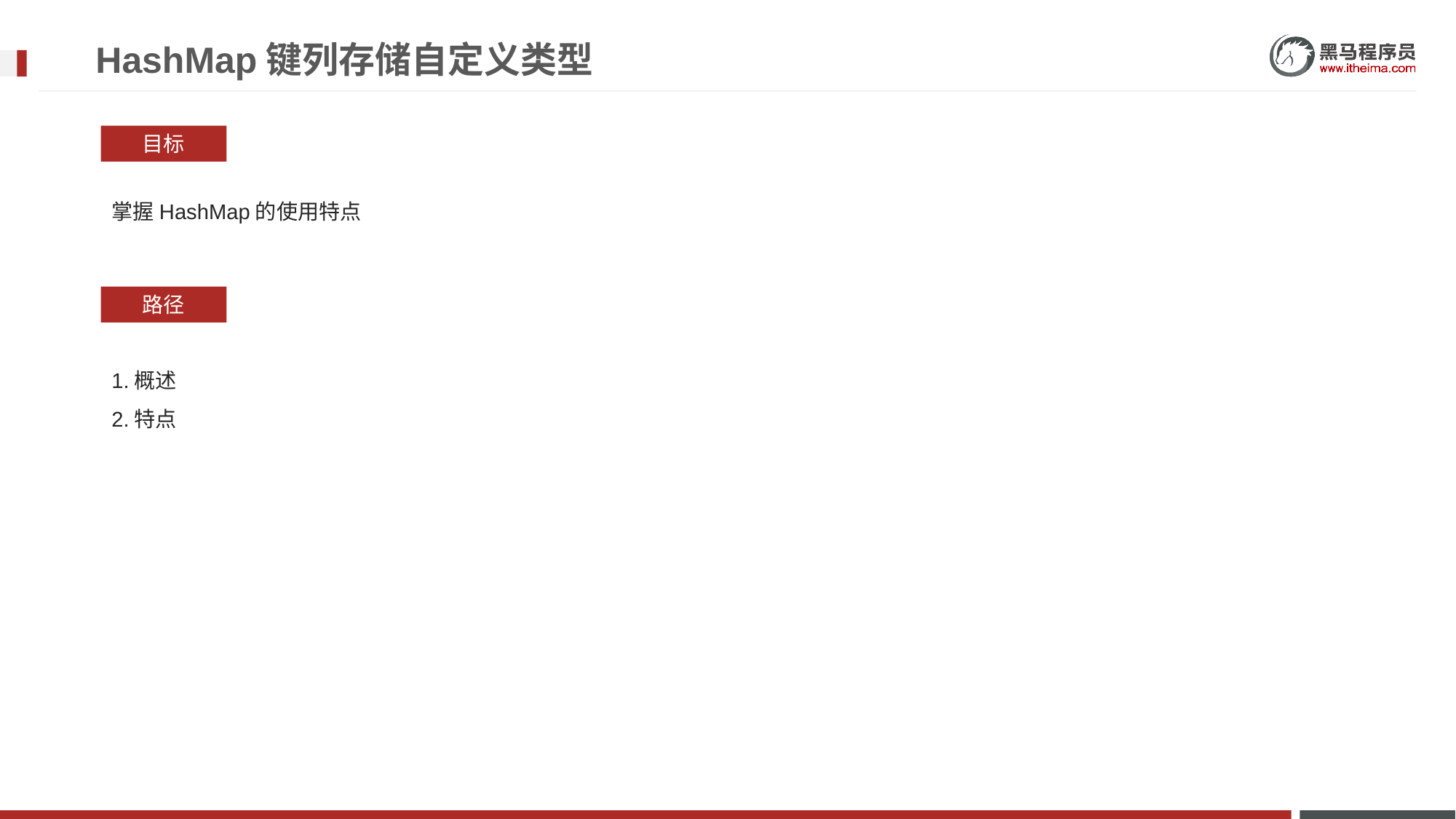

# HashMap键列存储自定义类型
目标
掌握HashMap的使用特点
路径
1.概述
2.特点